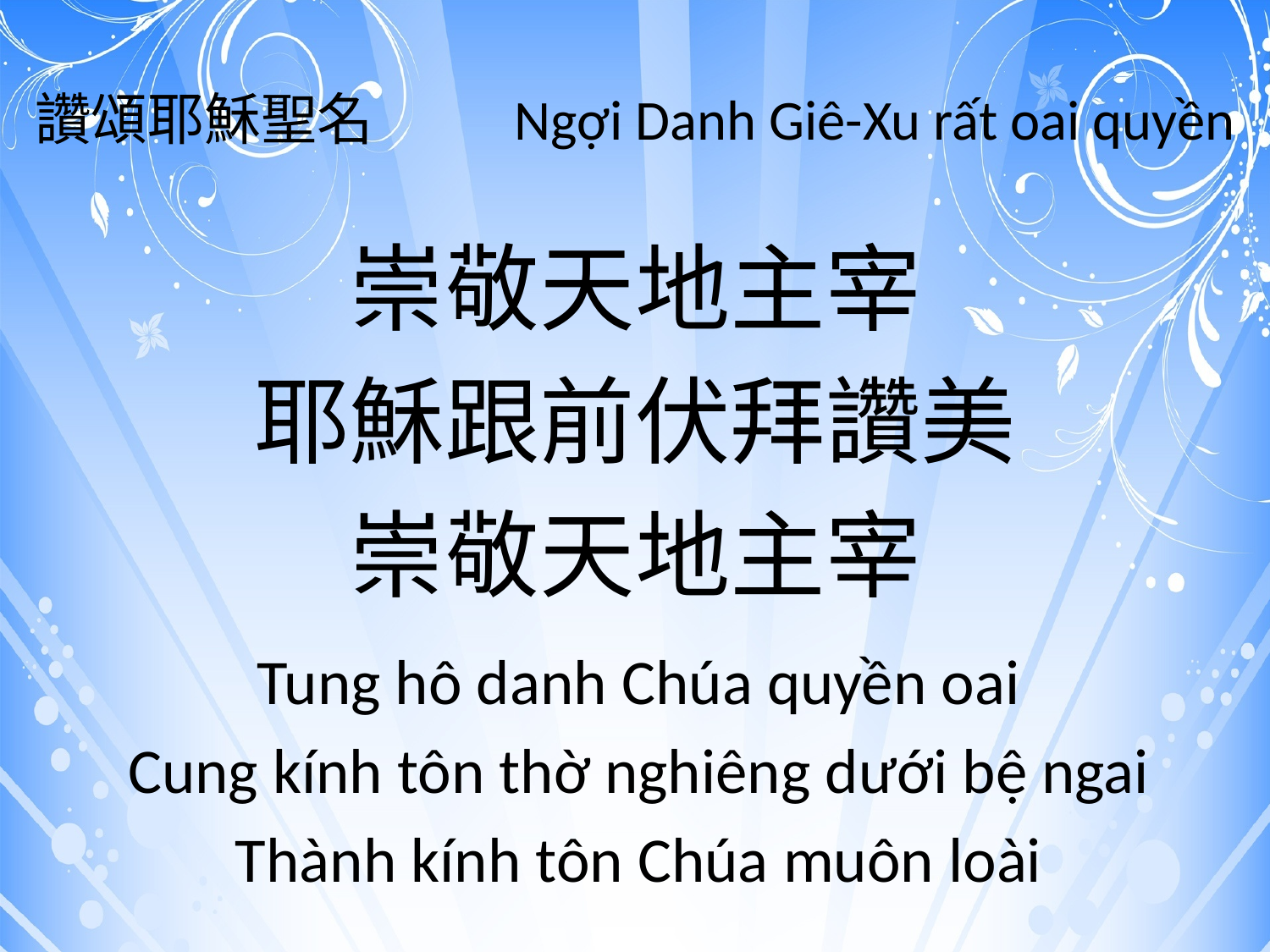

# 讚頌耶穌聖名          Ngợi Danh Giê-Xu rất oai quyền
崇敬天地主宰
耶穌跟前伏拜讚美
崇敬天地主宰
Tung hô danh Chúa quyền oai
Cung kính tôn thờ nghiêng dưới bệ ngai
Thành kính tôn Chúa muôn loài